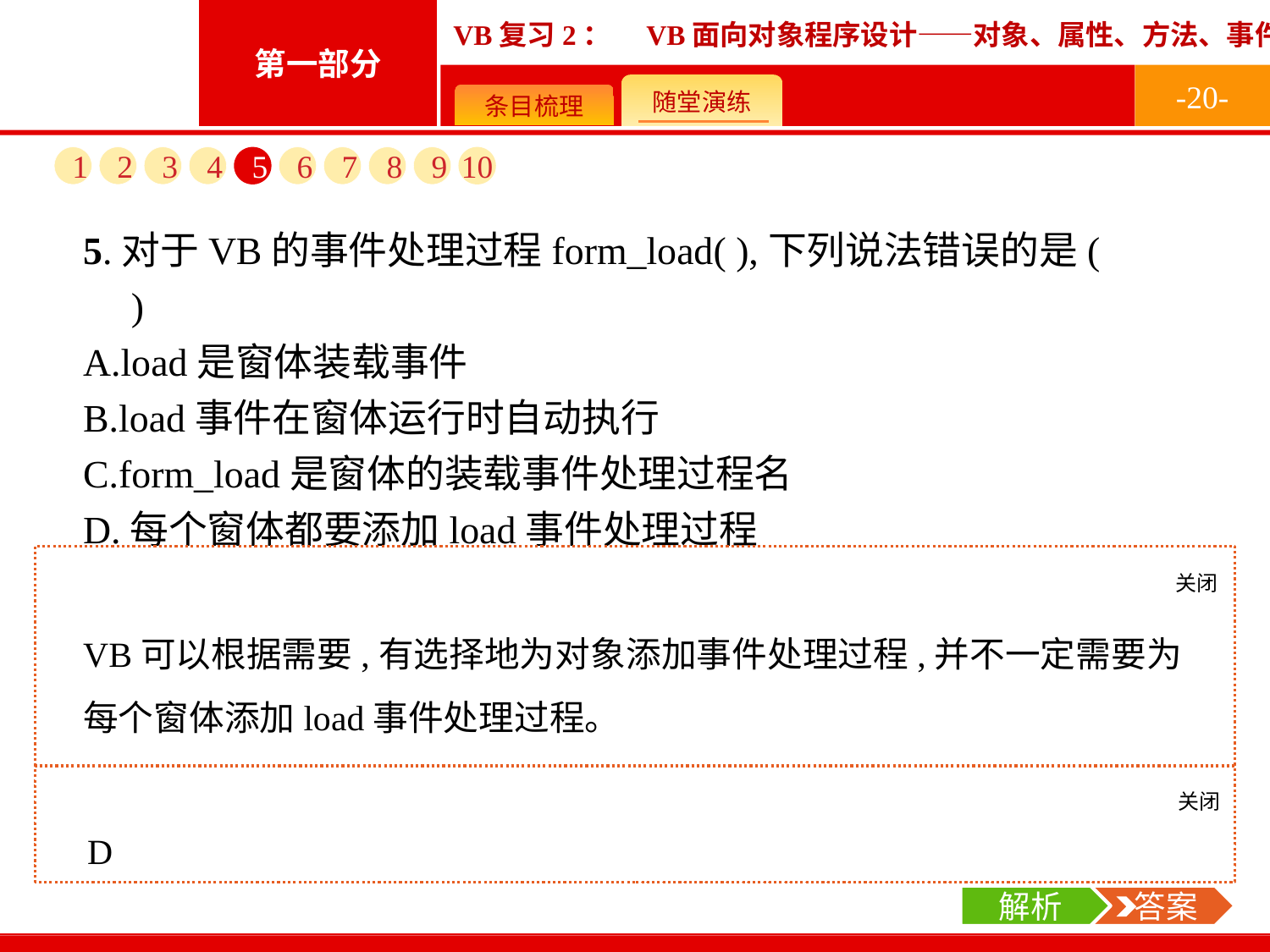

-20-
1
2
3
4
5
6
7
8
9
10
5.对于VB的事件处理过程form_load( ),下列说法错误的是(　　)
A.load是窗体装载事件
B.load事件在窗体运行时自动执行
C.form_load是窗体的装载事件处理过程名
D.每个窗体都要添加load事件处理过程

关闭
解析

VB可以根据需要,有选择地为对象添加事件处理过程,并不一定需要为每个窗体添加load事件处理过程。

关闭
解析
  答案

D
解析
  答案